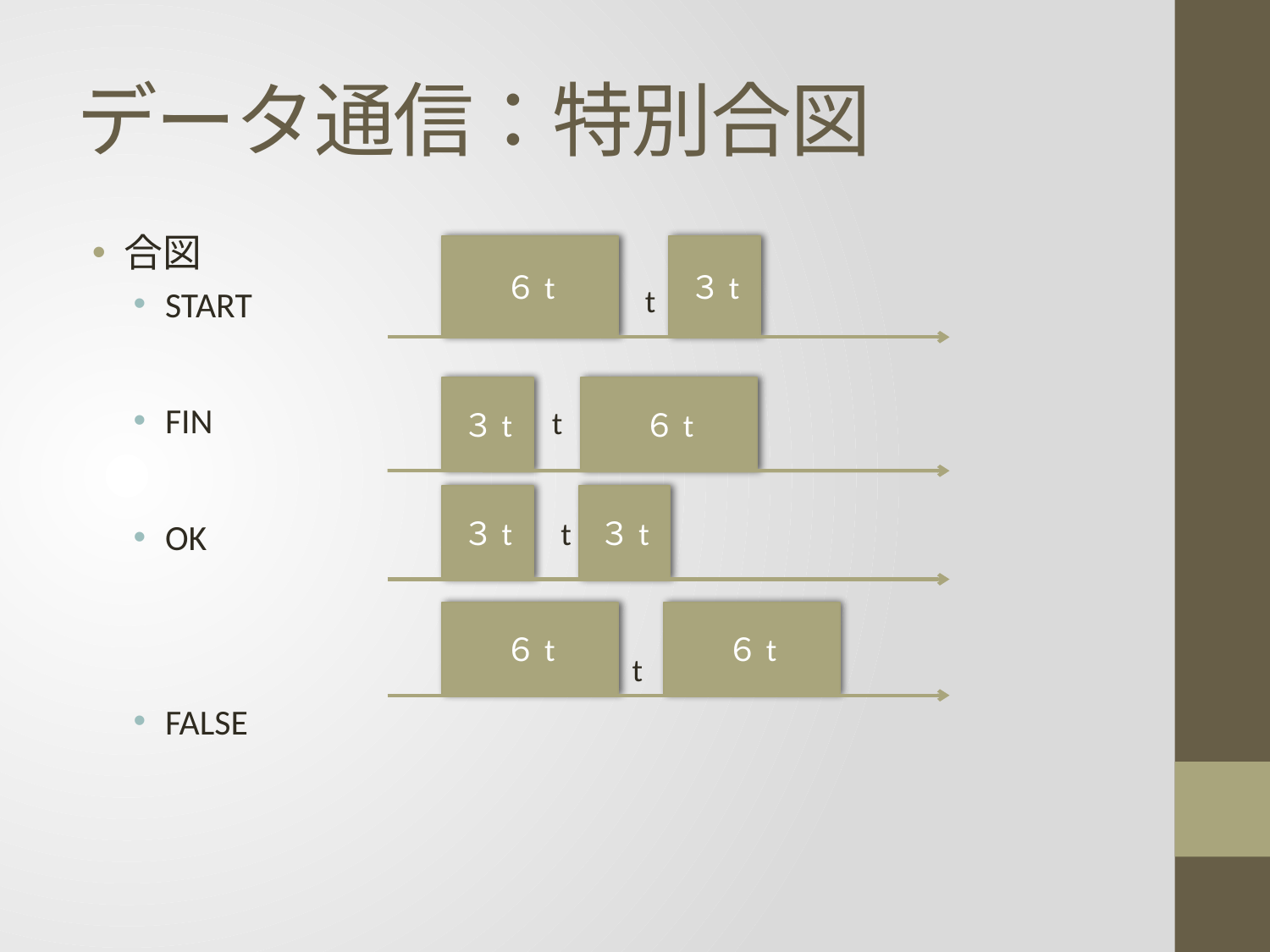

# データ通信：特別合図
合図
START

FIN

OK

FALSE
６t
３t
t
３t
６t
t
３t
３t
t
６t
６t
t